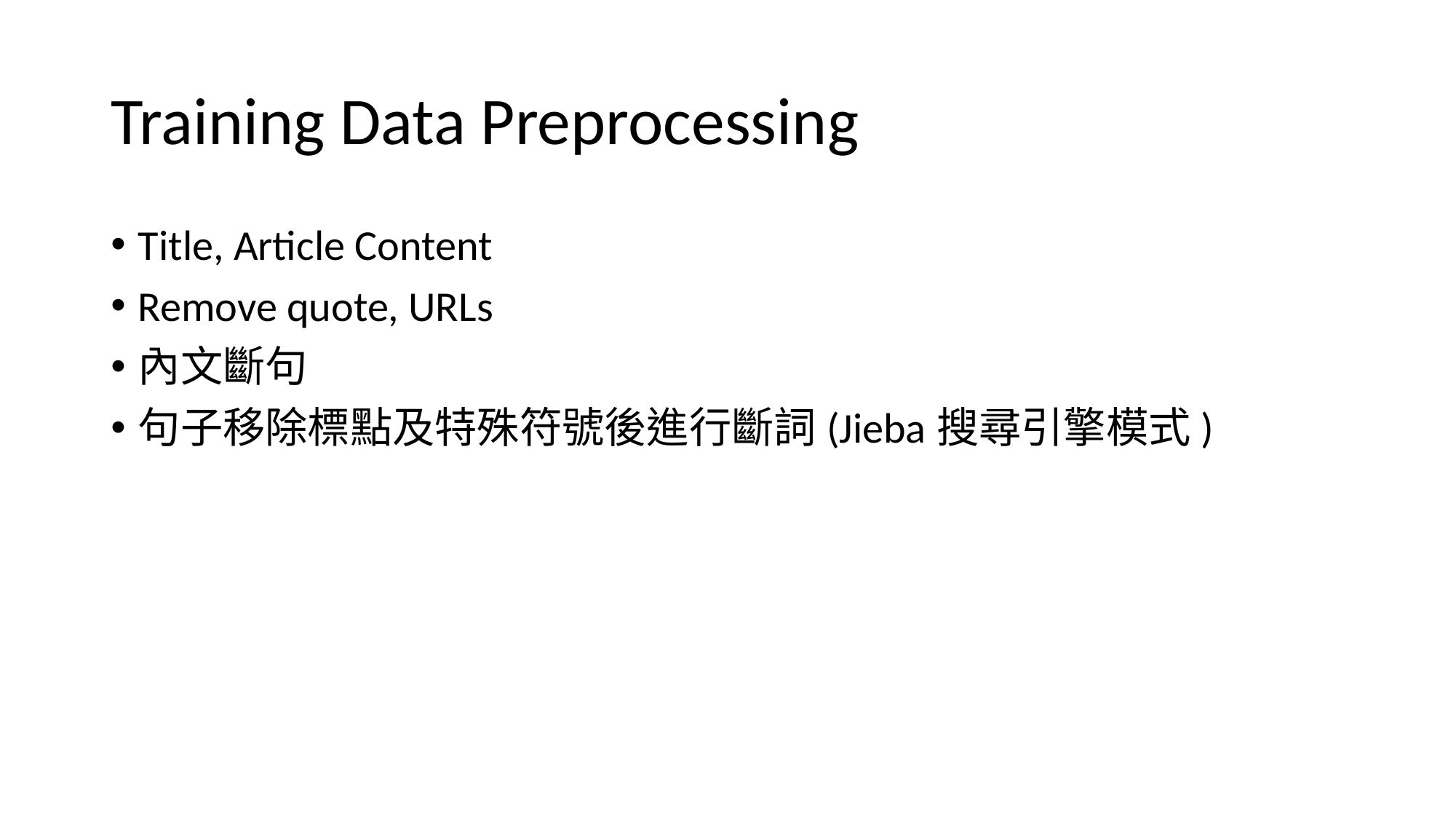

# Training Data Preprocessing
Title, Article Content
Remove quote, URLs
內文斷句
句子移除標點及特殊符號後進行斷詞(Jieba搜尋引擎模式)